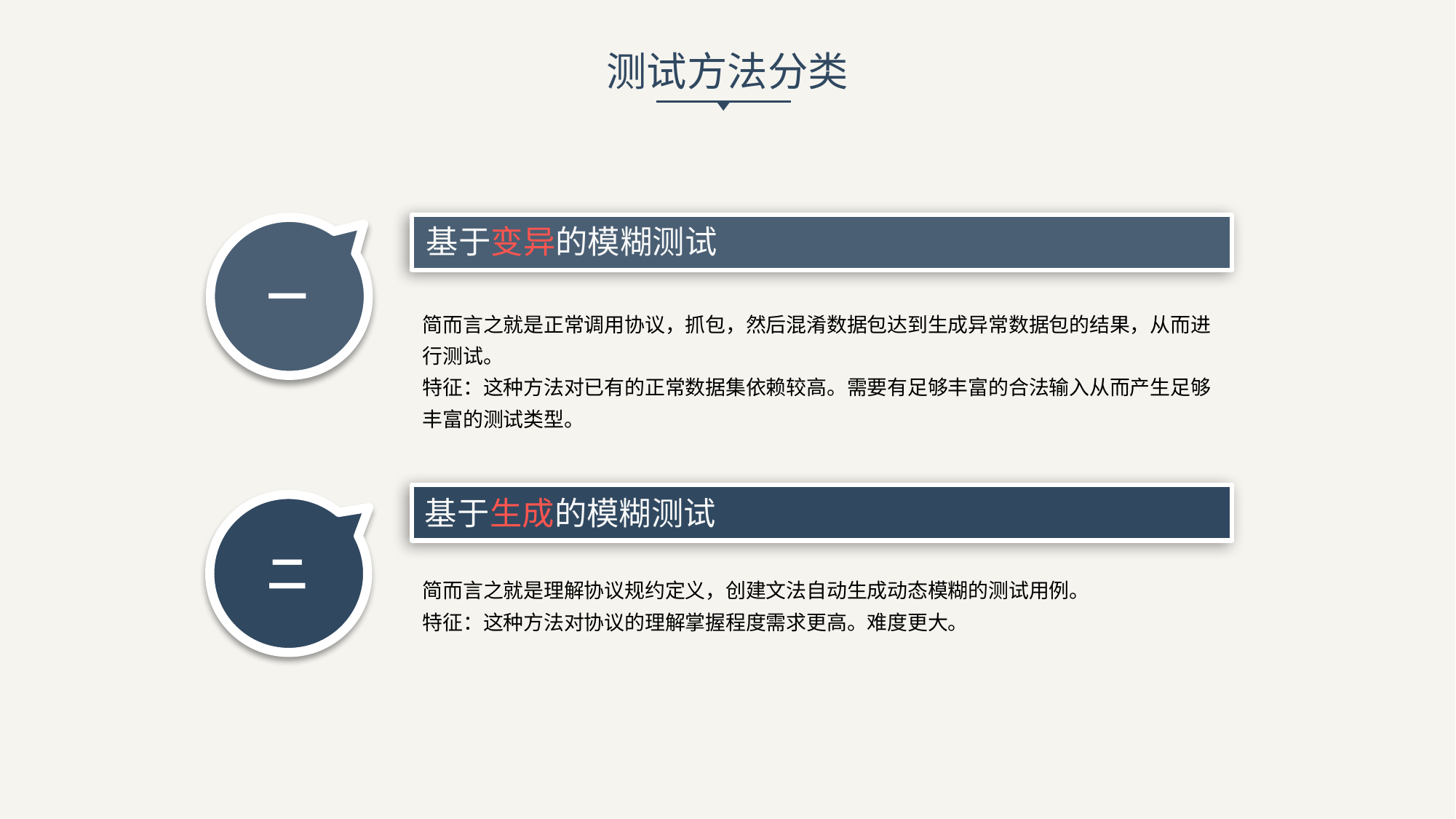

测试方法分类

基于变异的模糊测试
一
简而言之就是正常调用协议，抓包，然后混淆数据包达到生成异常数据包的结果，从而进行测试。
特征：这种方法对已有的正常数据集依赖较高。需要有足够丰富的合法输入从而产生足够丰富的测试类型。

基于生成的模糊测试
二
简而言之就是理解协议规约定义，创建文法自动生成动态模糊的测试用例。
特征：这种方法对协议的理解掌握程度需求更高。难度更大。